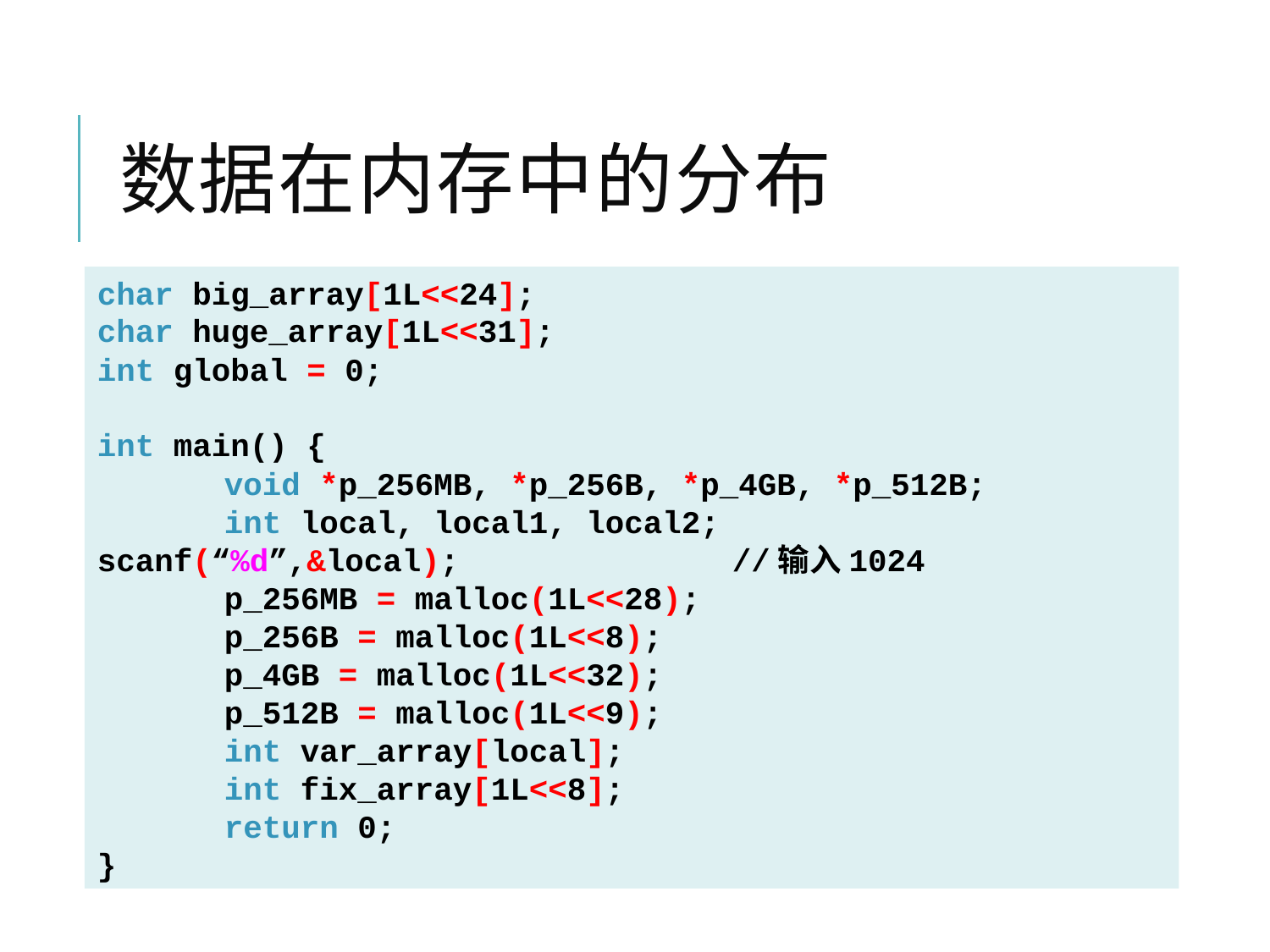

# 数据在内存中的分布
char big_array[1L<<24];
char huge_array[1L<<31];
int global = 0;

int main() {
	void *p_256MB, *p_256B, *p_4GB, *p_512B;
	int local, local1, local2; 	scanf(“%d”,&local);			//输入1024
	p_256MB = malloc(1L<<28);
	p_256B = malloc(1L<<8);
	p_4GB = malloc(1L<<32);
	p_512B = malloc(1L<<9);
	int var_array[local];
	int fix_array[1L<<8];
	return 0;
}